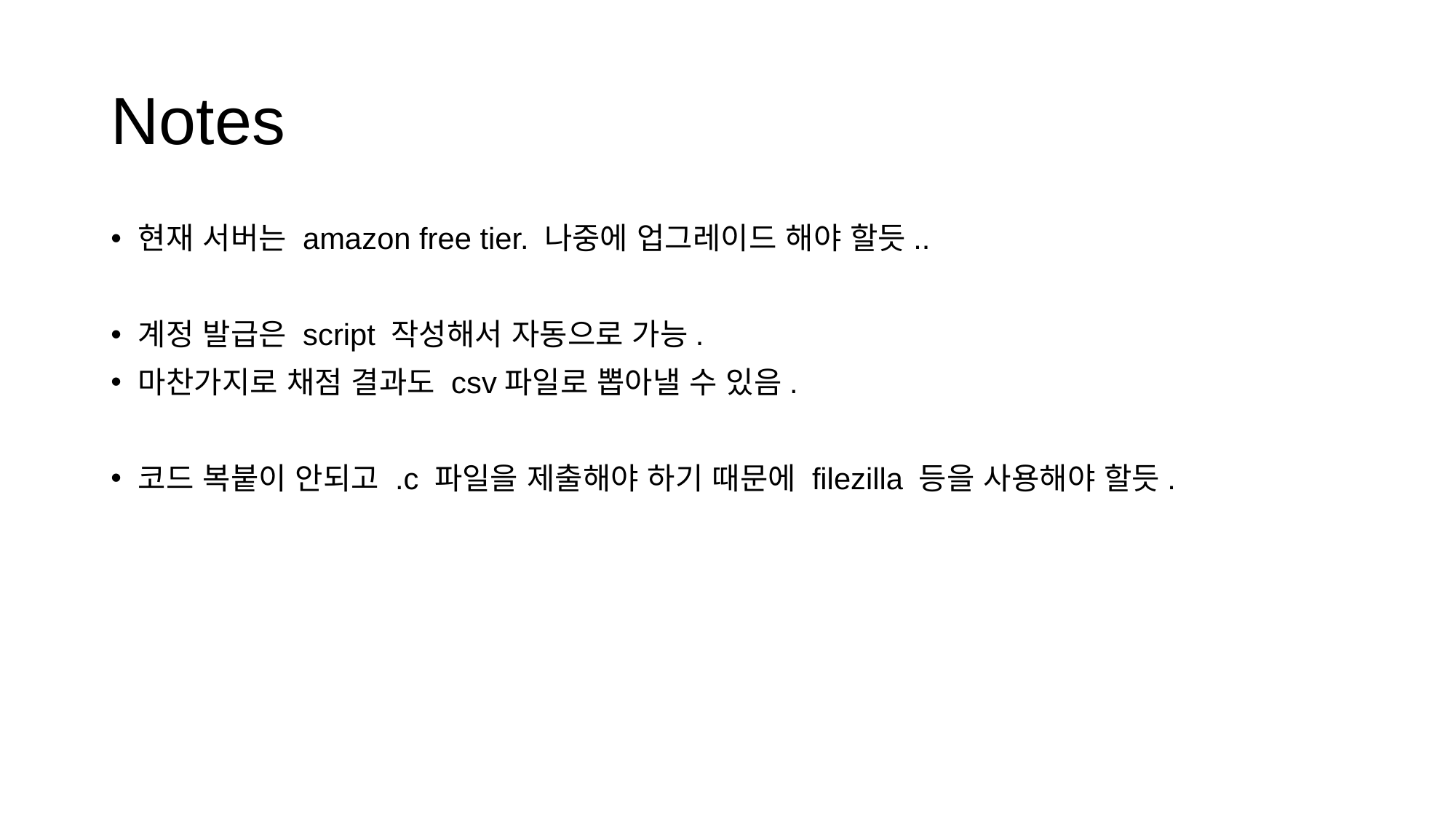

# Notes
현재 서버는 amazon free tier. 나중에 업그레이드 해야 할듯..

계정 발급은 script 작성해서 자동으로 가능.
마찬가지로 채점 결과도 csv파일로 뽑아낼 수 있음.

코드 복붙이 안되고 .c 파일을 제출해야 하기 때문에 filezilla 등을 사용해야 할듯.